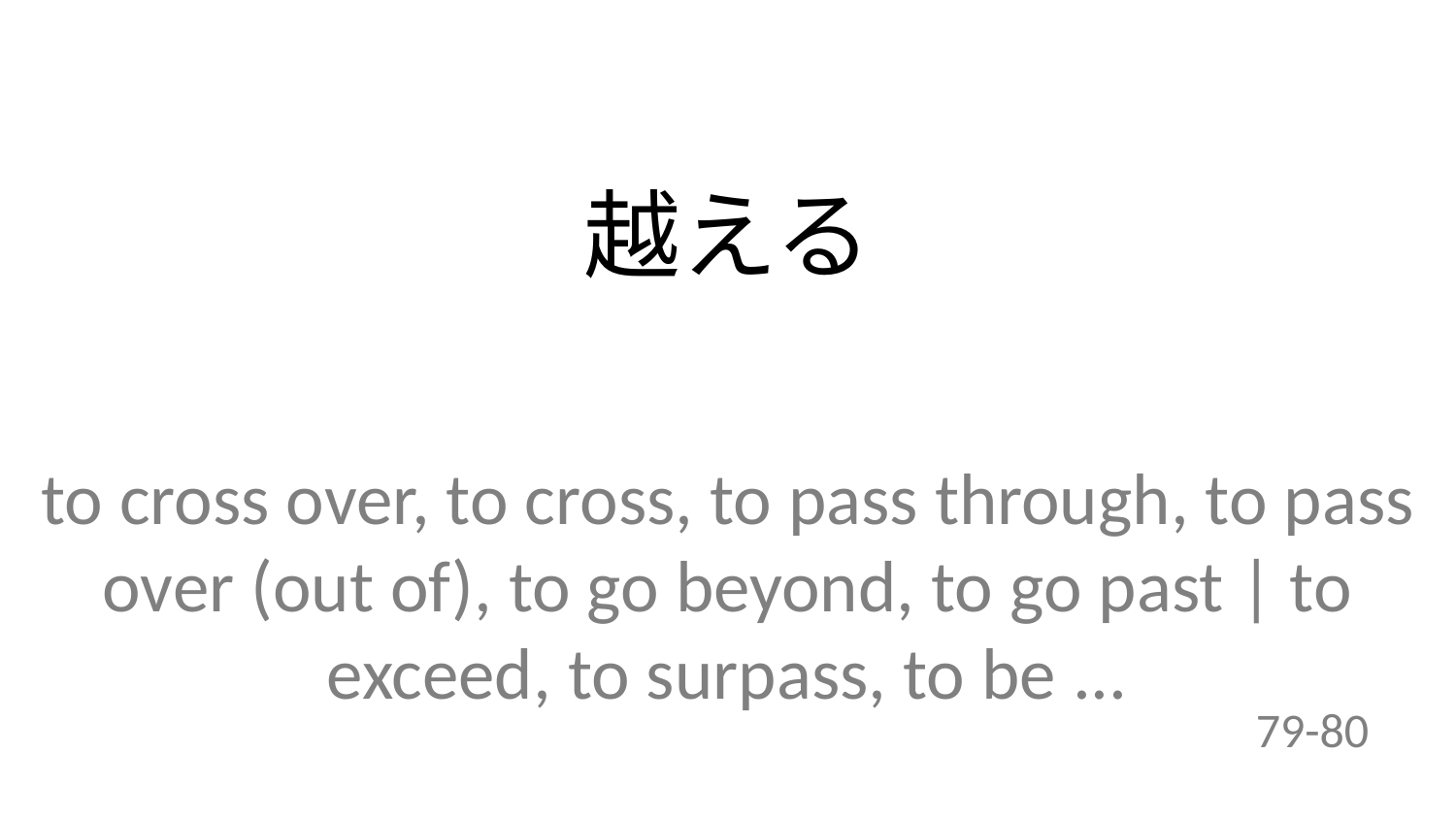

越える

to cross over, to cross, to pass through, to pass over (out of), to go beyond, to go past | to exceed, to surpass, to be ...
79-80